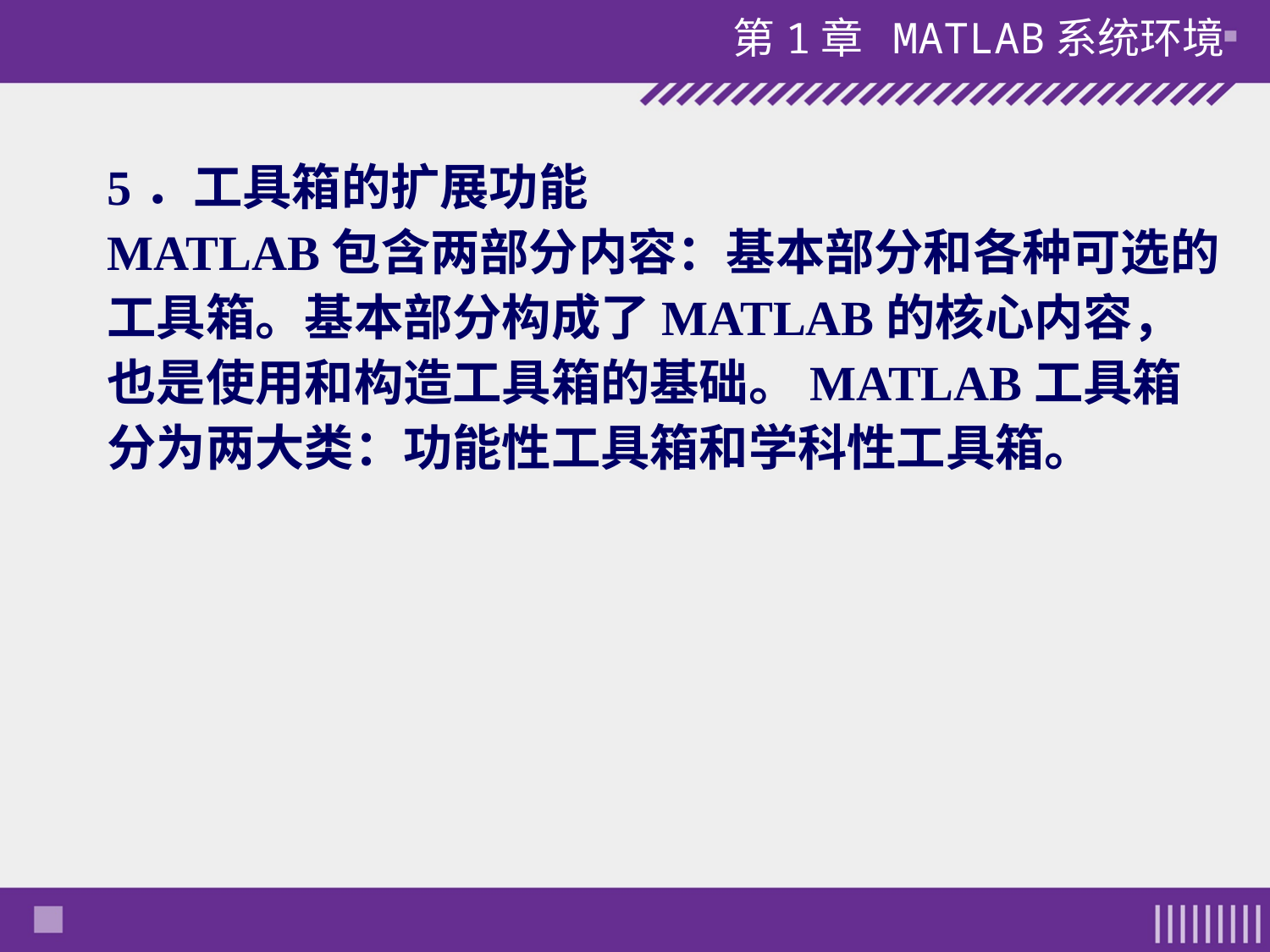

5．工具箱的扩展功能
MATLAB包含两部分内容：基本部分和各种可选的工具箱。基本部分构成了MATLAB的核心内容，也是使用和构造工具箱的基础。MATLAB工具箱分为两大类：功能性工具箱和学科性工具箱。